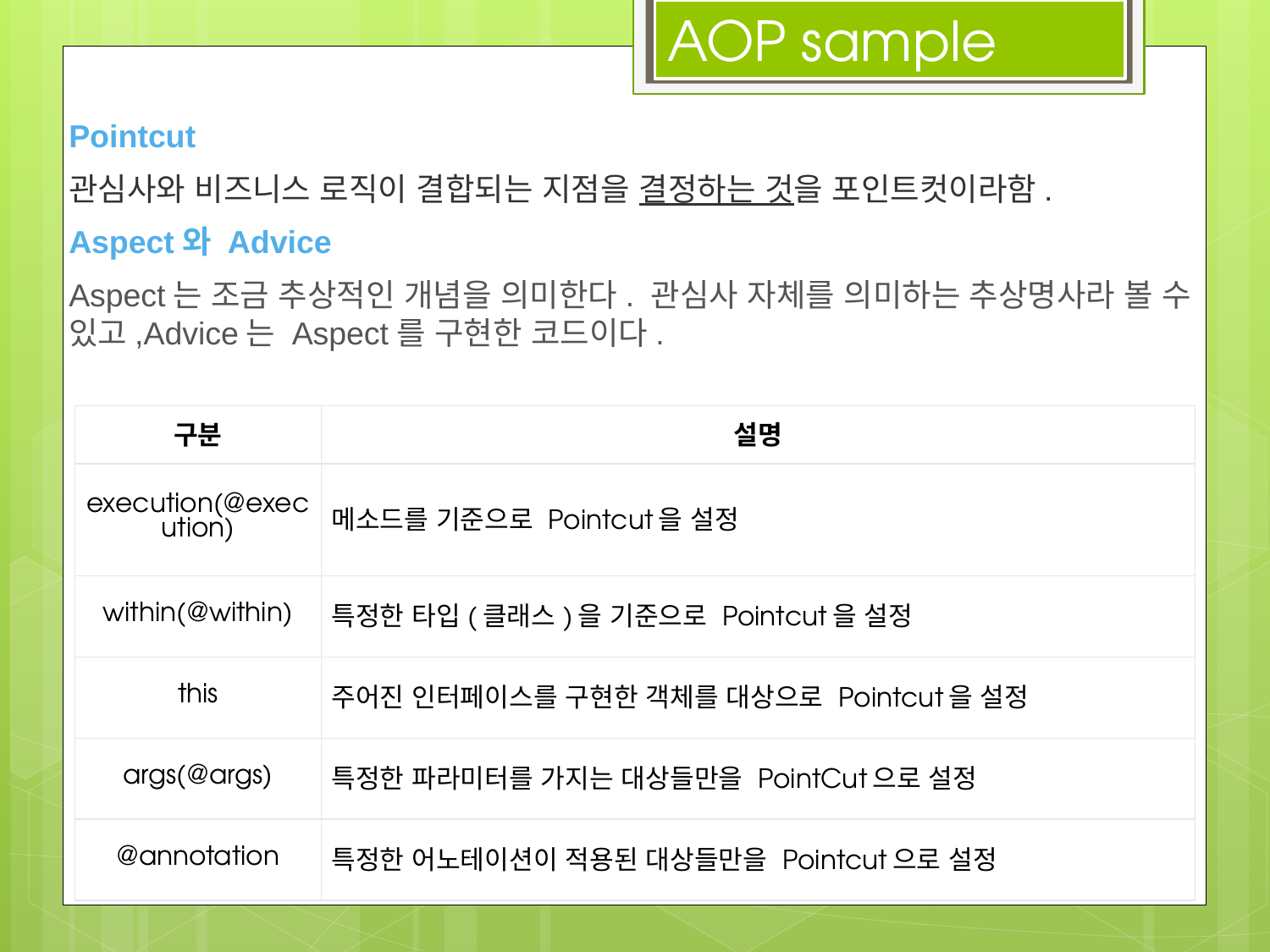

AOP sample
Pointcut

관심사와 비즈니스 로직이 결합되는 지점을 결정하는 것을 포인트컷이라함.

Aspect와 Advice

Aspect는 조금 추상적인 개념을 의미한다. 관심사 자체를 의미하는 추상명사라 볼 수 있고,Advice는 Aspect를 구현한 코드이다.

| 구분 | 설명 |
| --- | --- |
| execution(@execution) | 메소드를 기준으로 Pointcut을 설정 |
| within(@within) | 특정한 타입(클래스)을 기준으로 Pointcut을 설정 |
| this | 주어진 인터페이스를 구현한 객체를 대상으로 Pointcut을 설정 |
| args(@args) | 특정한 파라미터를 가지는 대상들만을 PointCut으로 설정 |
| @annotation | 특정한 어노테이션이 적용된 대상들만을 Pointcut으로 설정 |